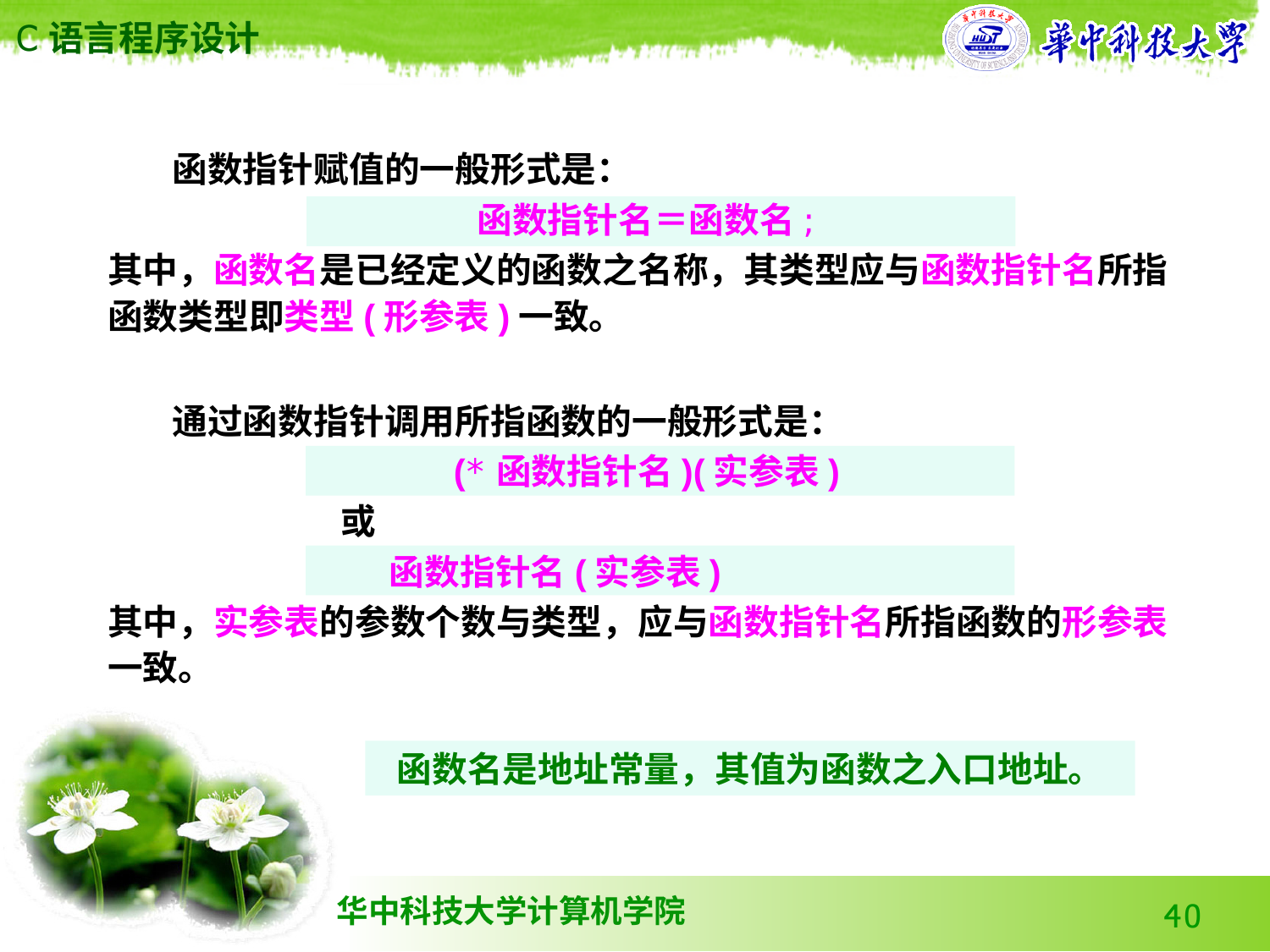

函数指针赋值的一般形式是：
函数指针名＝函数名;
其中，函数名是已经定义的函数之名称，其类型应与函数指针名所指函数类型即类型(形参表)一致。

       通过函数指针调用所指函数的一般形式是：
(*函数指针名)(实参表)
                            或
                                  函数指针名(实参表)
其中，实参表的参数个数与类型，应与函数指针名所指函数的形参表一致。

函数名是地址常量，其值为函数之入口地址。
40